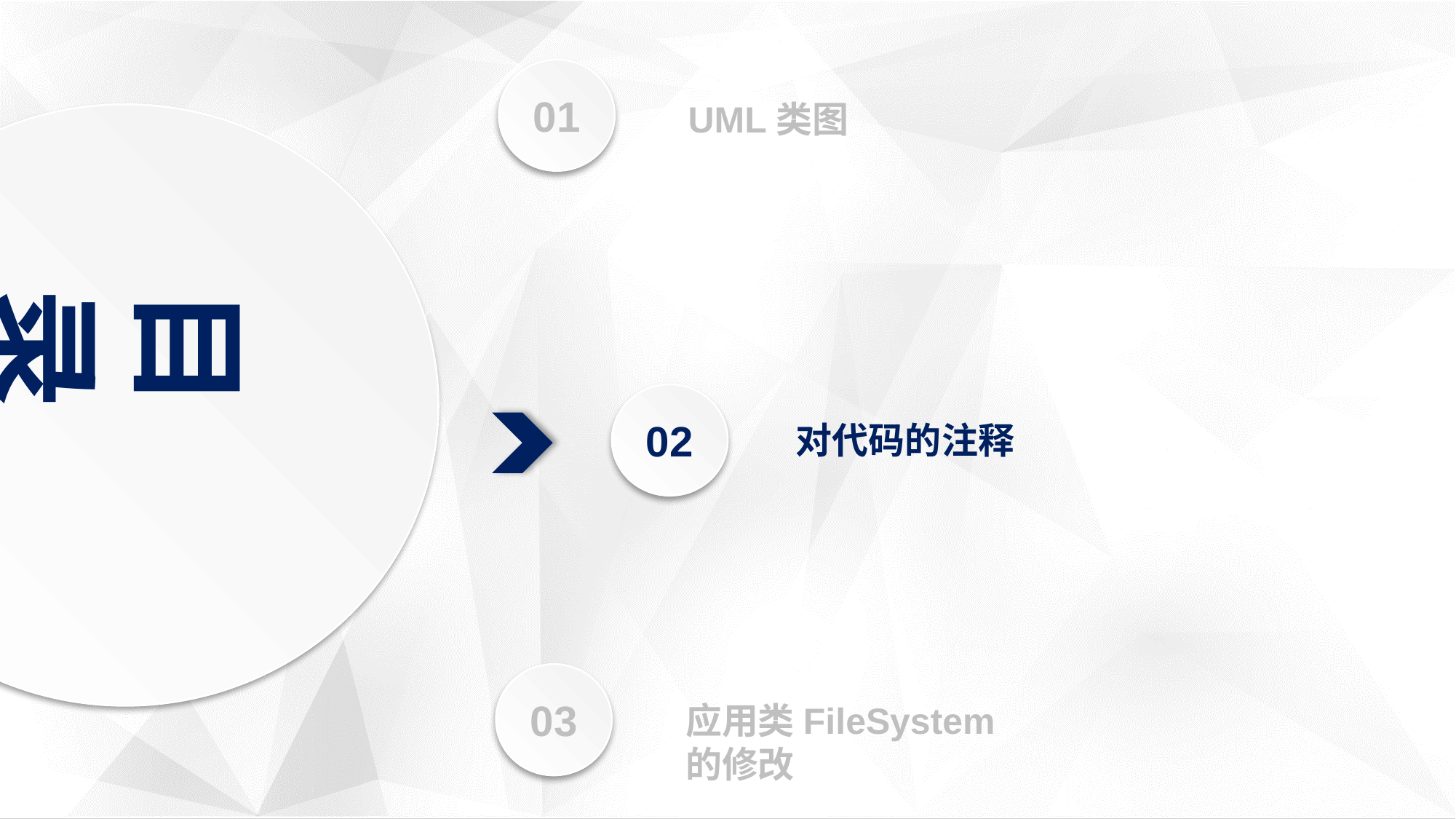

01
UML类图

目录
02
对代码的注释

03
应用类FileSystem的修改